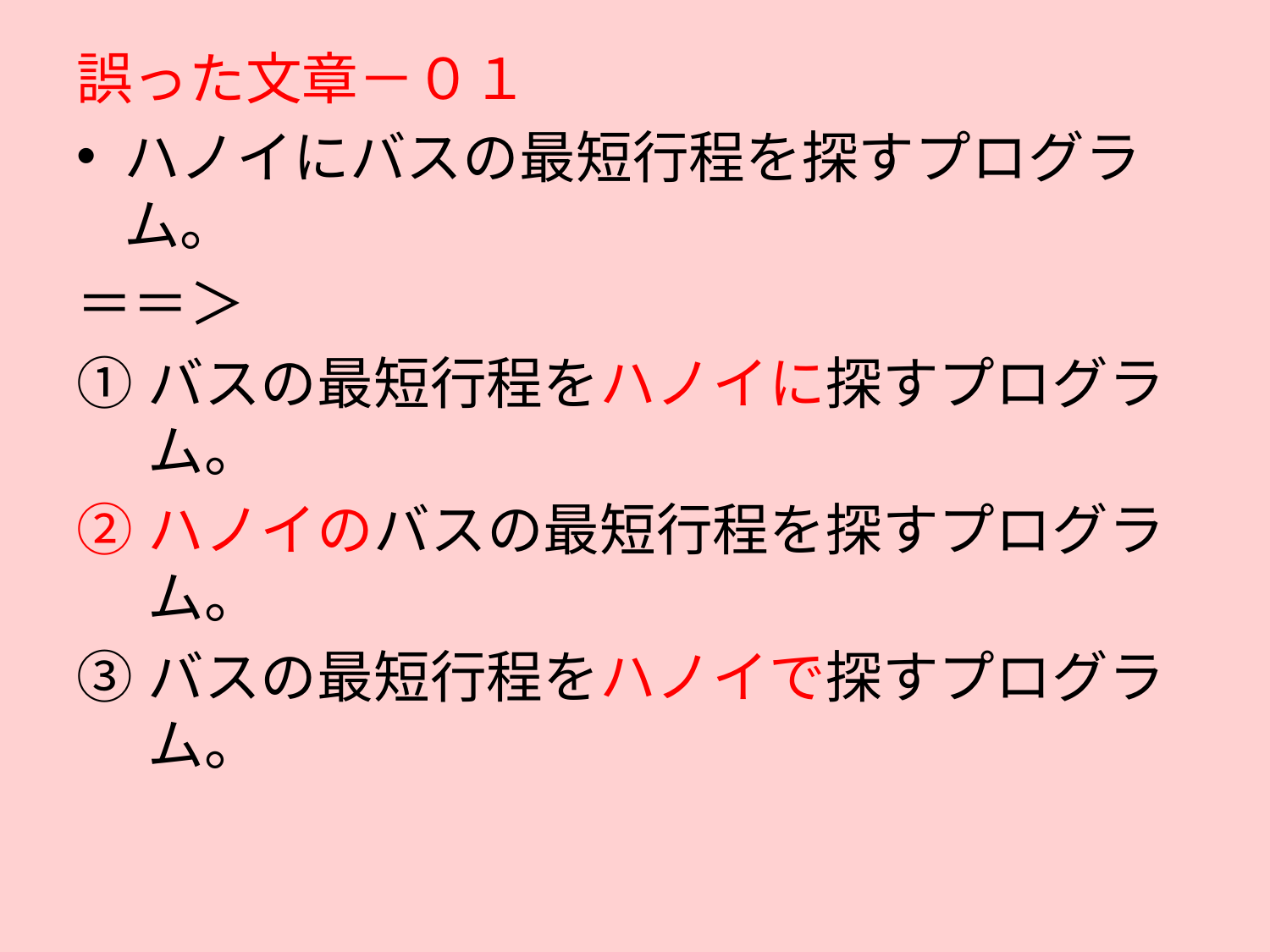

誤った文章－０１
ハノイにバスの最短行程を探すプログラム。
＝＝＞
バスの最短行程をハノイに探すプログラム。
ハノイのバスの最短行程を探すプログラム。
バスの最短行程をハノイで探すプログラム。